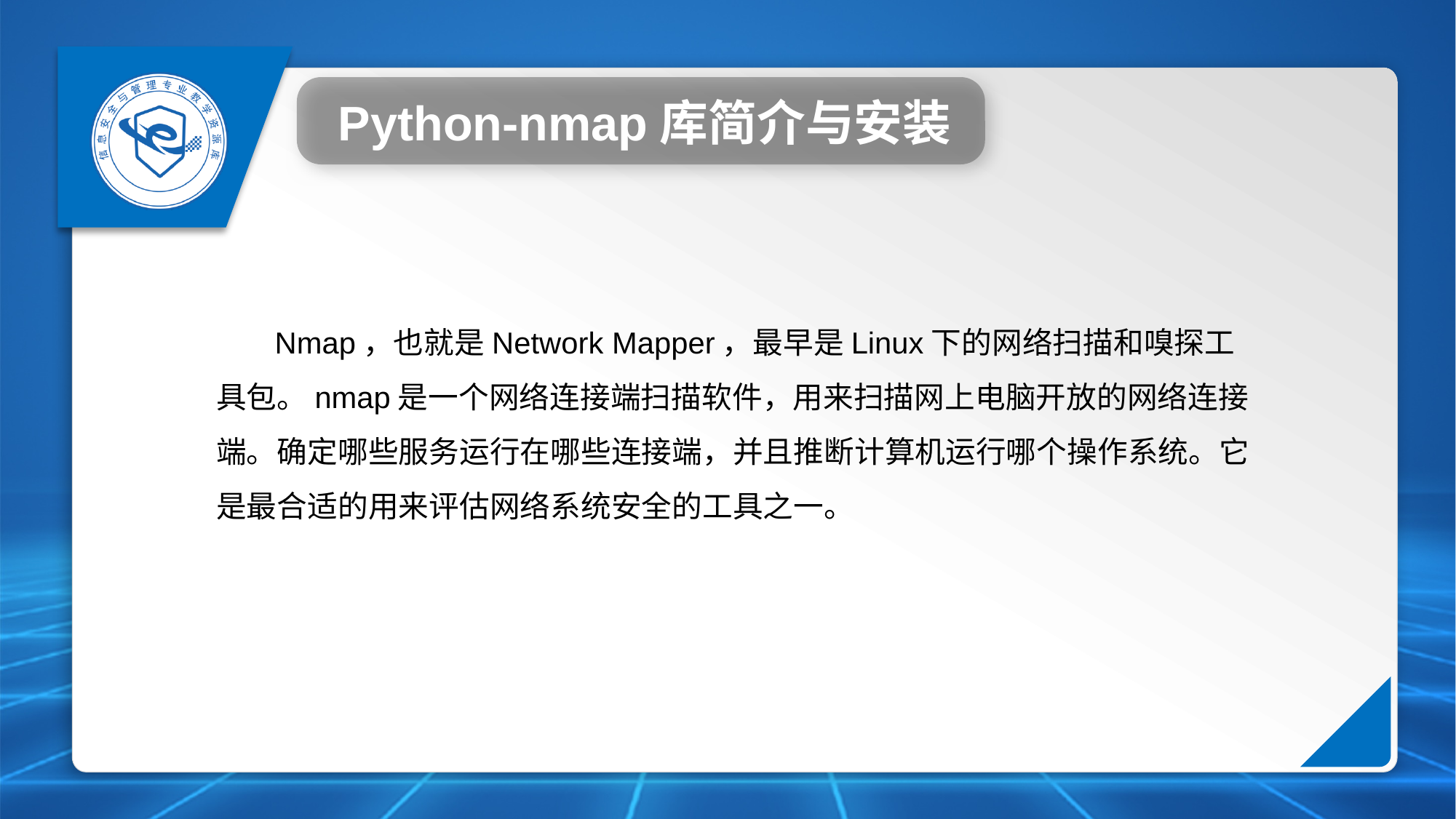

Python-nmap库简介与安装
       Nmap，也就是Network Mapper，最早是Linux下的网络扫描和嗅探工具包。nmap是一个网络连接端扫描软件，用来扫描网上电脑开放的网络连接端。确定哪些服务运行在哪些连接端，并且推断计算机运行哪个操作系统。它是最合适的用来评估网络系统安全的工具之一。